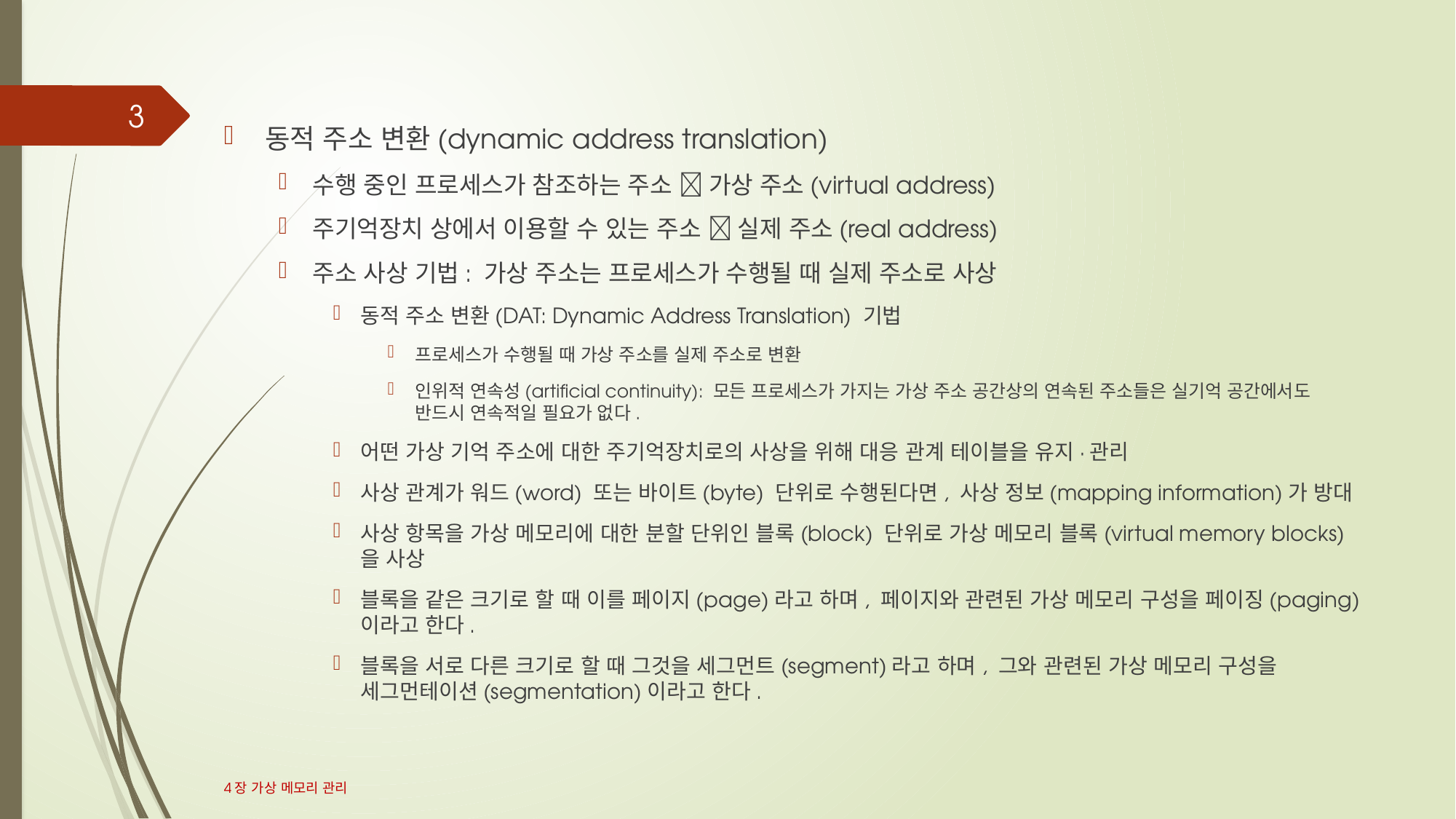

3
동적 주소 변환(dynamic address translation)
수행 중인 프로세스가 참조하는 주소 → 가상 주소(virtual address)
주기억장치 상에서 이용할 수 있는 주소 → 실제 주소(real address)
주소 사상 기법: 가상 주소는 프로세스가 수행될 때 실제 주소로 사상
동적 주소 변환(DAT: Dynamic Address Translation) 기법
프로세스가 수행될 때 가상 주소를 실제 주소로 변환
인위적 연속성(artificial continuity): 모든 프로세스가 가지는 가상 주소 공간상의 연속된 주소들은 실기억 공간에서도 반드시 연속적일 필요가 없다.
어떤 가상 기억 주소에 대한 주기억장치로의 사상을 위해 대응 관계 테이블을 유지·관리
사상 관계가 워드(word) 또는 바이트(byte) 단위로 수행된다면, 사상 정보(mapping information)가 방대
사상 항목을 가상 메모리에 대한 분할 단위인 블록(block) 단위로 가상 메모리 블록(virtual memory blocks)을 사상
블록을 같은 크기로 할 때 이를 페이지(page)라고 하며, 페이지와 관련된 가상 메모리 구성을 페이징(paging)이라고 한다.
블록을 서로 다른 크기로 할 때 그것을 세그먼트(segment)라고 하며, 그와 관련된 가상 메모리 구성을 세그먼테이션(segmentation)이라고 한다.

4장 가상 메모리 관리